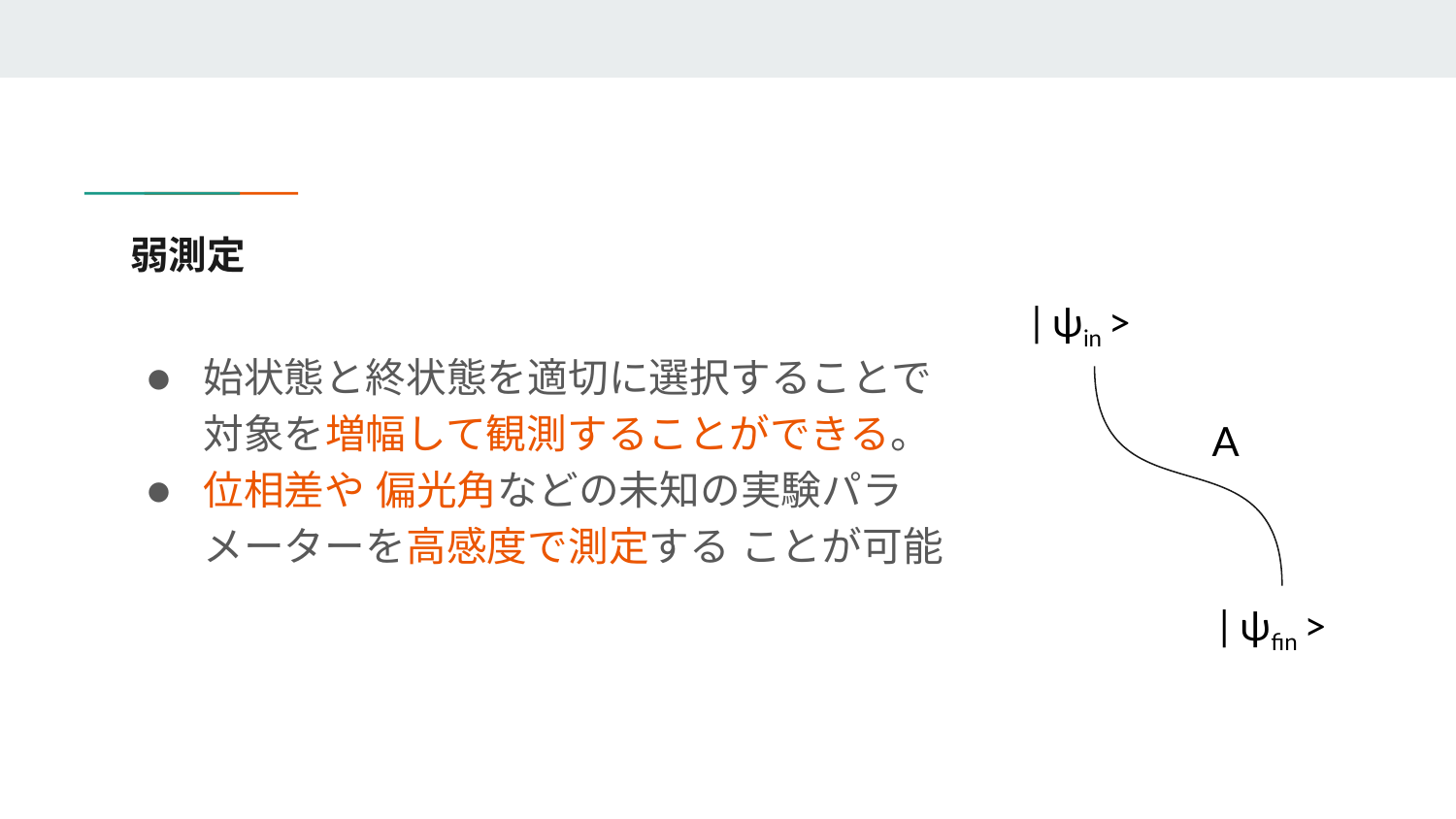

# 弱測定
| ψin >
始状態と終状態を適切に選択することで対象を増幅して観測することができる。
位相差や 偏光角などの未知の実験パラメーターを高感度で測定する ことが可能
A
| ψfin >